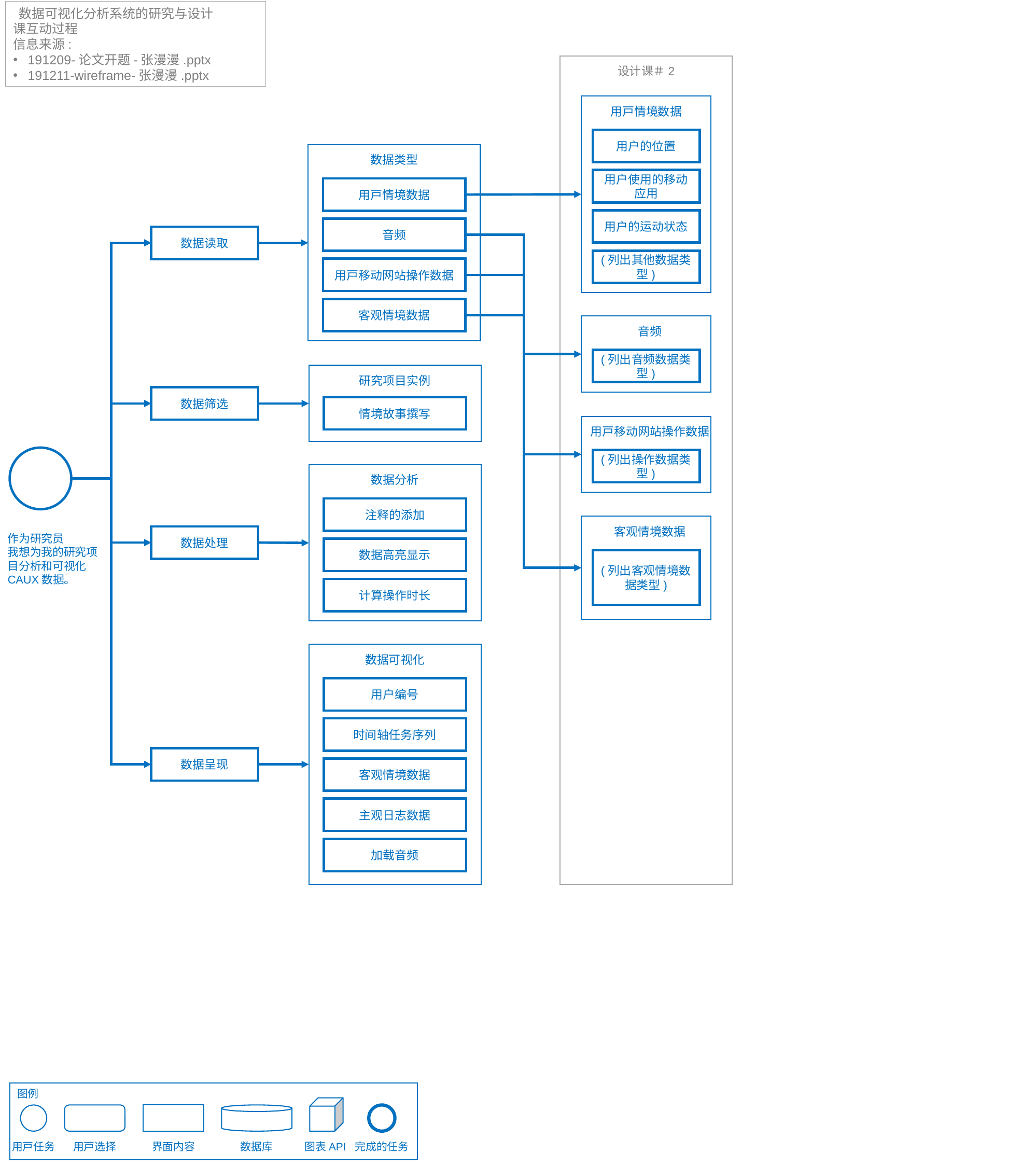

数据可视化分析系统的研究与设计
课互动过程
信息来源:
191209-论文开题-张漫漫.pptx
191211-wireframe-张漫漫.pptx
设计课＃2
用户情境数据
用户的位置
数据类型
用户使用的移动应用
用户情境数据
用户的运动状态
音频
数据读取
(列出其他数据类型)
用户移动网站操作数据
客观情境数据
音频
(列出音频数据类型)
研究项目实例
数据筛选
情境故事撰写
用户移动网站操作数据

(列出操作数据类型)
数据分析
注释的添加
作为研究员
我想为我的研究项目分析和可视化CAUX数据。
客观情境数据
数据处理
数据高亮显示
(列出客观情境数据类型)
计算操作时长
数据可视化
用户编号
时间轴任务序列
数据呈现
客观情境数据
主观日志数据
加载音频
图例

用户任务
用户选择
界面内容
数据库
图表API
完成的任务